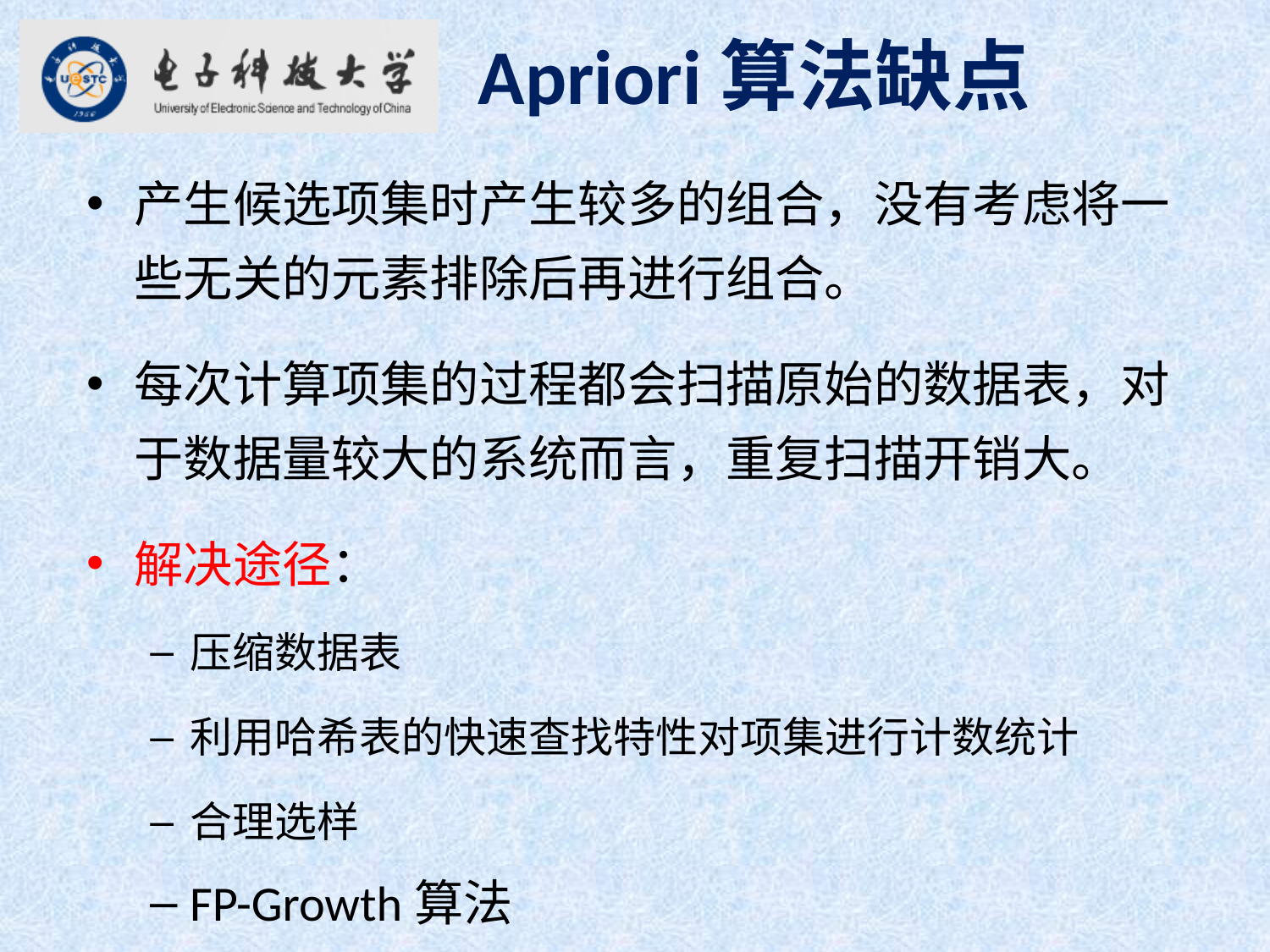

Apriori算法缺点
产生候选项集时产生较多的组合，没有考虑将一些无关的元素排除后再进行组合。
每次计算项集的过程都会扫描原始的数据表，对于数据量较大的系统而言，重复扫描开销大。
解决途径：
压缩数据表
利用哈希表的快速查找特性对项集进行计数统计
合理选样
FP-Growth算法